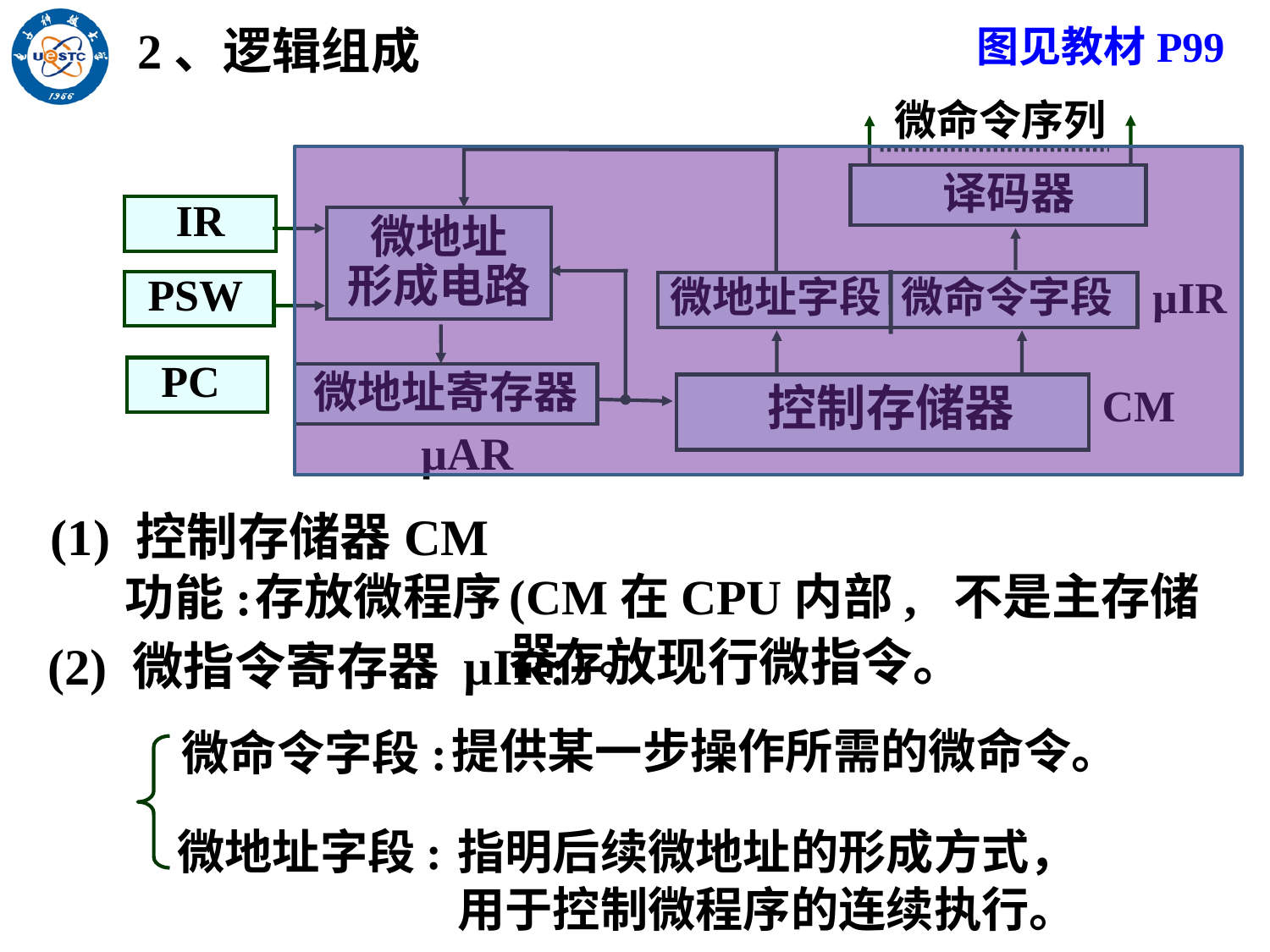

2、逻辑组成
图见教材P99
微命令序列

 译码器
IR
微地址
形成电路

µIR

微地址字段  微命令字段

 PSW

  PC
微地址寄存器
控制存储器
CM

 µAR

(1) 控制存储器CM
(CM在CPU内部,  不是主存储器)。
存放微程序
功能:
存放现行微指令。
(2) 微指令寄存器 µIR:
提供某一步操作所需的微命令。
微命令字段:

微地址字段:
指明后续微地址的形成方式，用于控制微程序的连续执行。